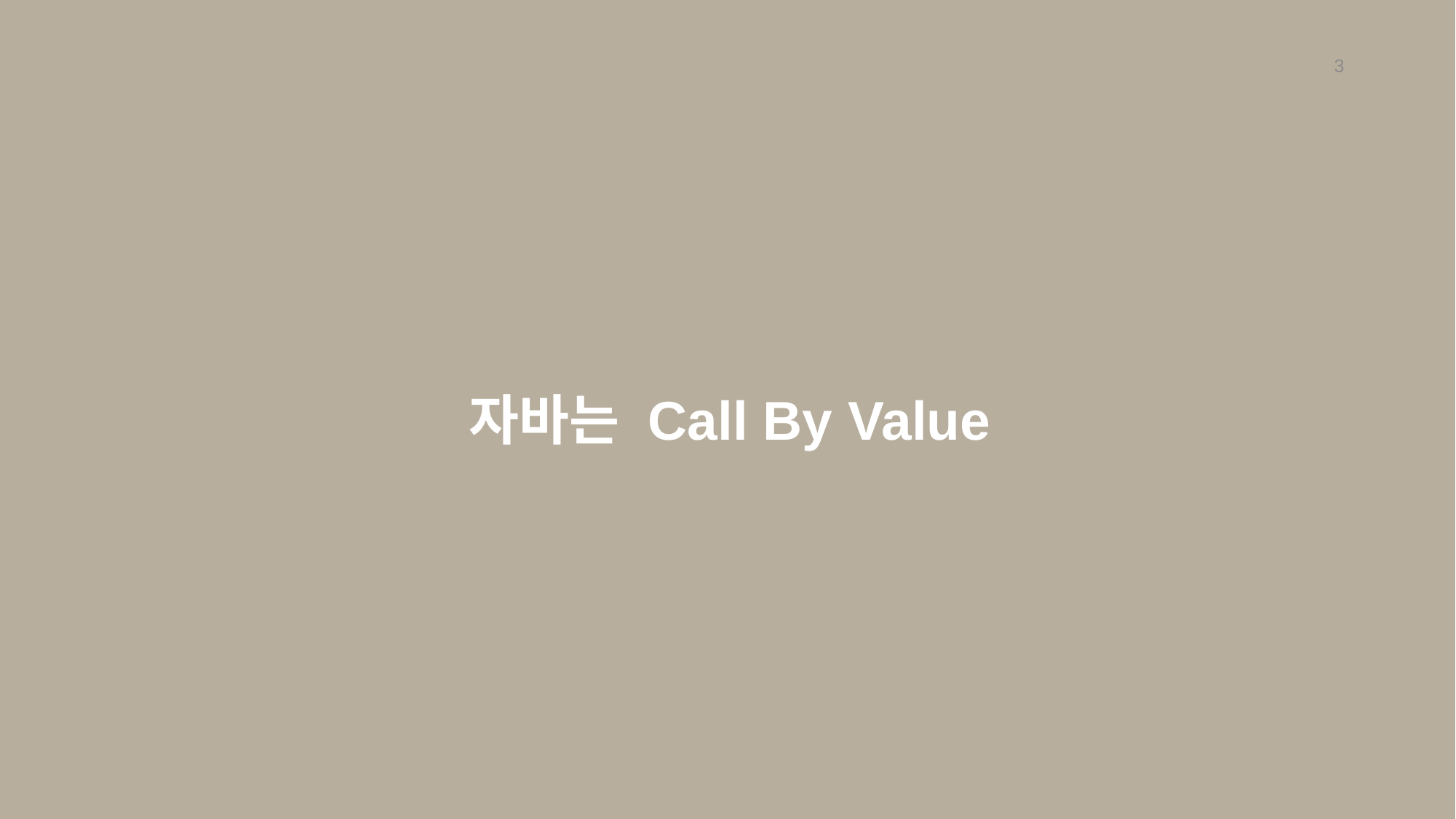

SITUATION
3
자바는 Call By Value
SADANG-STUDY